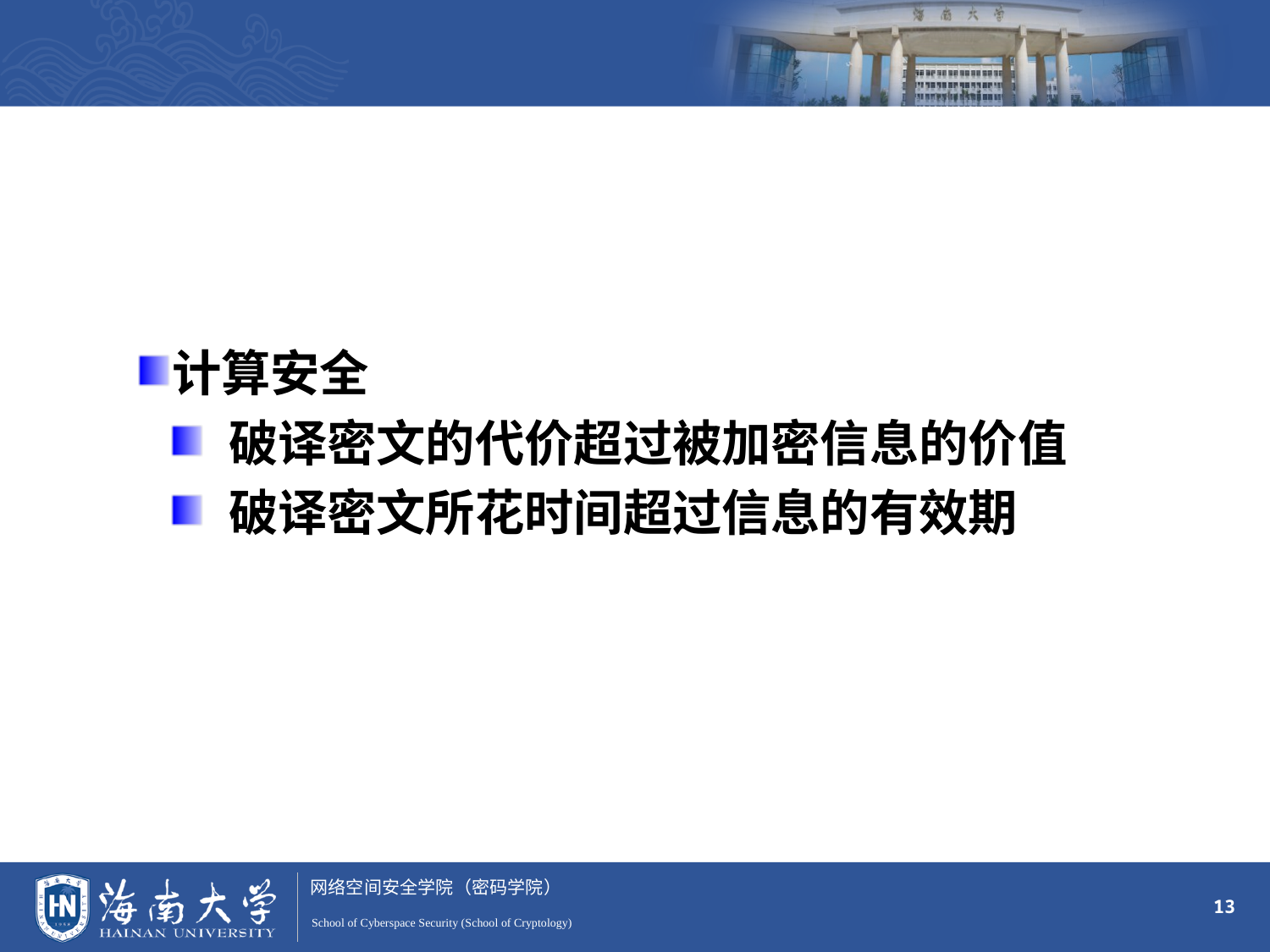

计算安全
 破译密文的代价超过被加密信息的价值
 破译密文所花时间超过信息的有效期
13